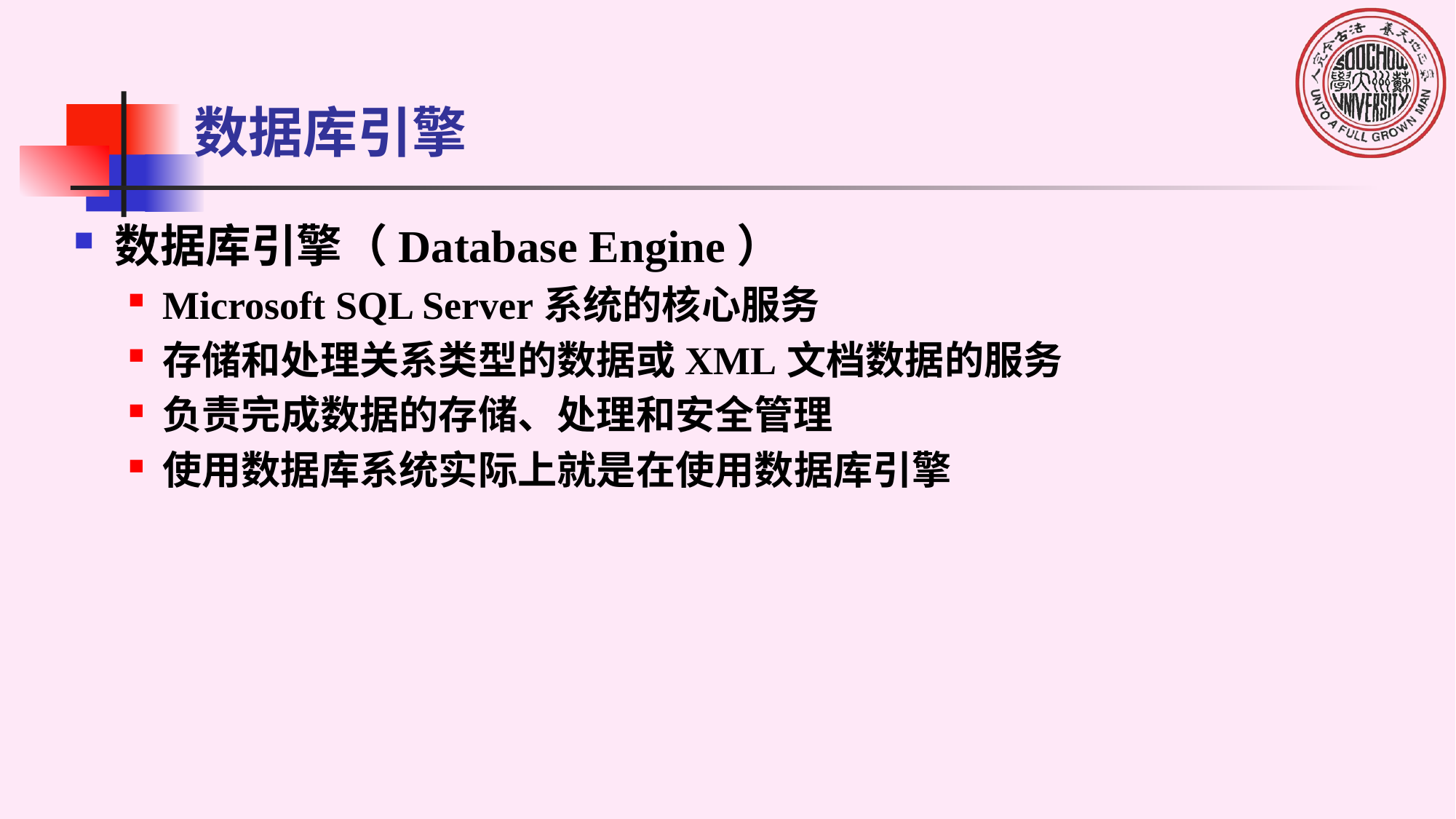

# 数据库引擎
数据库引擎（Database Engine）
Microsoft SQL Server系统的核心服务
存储和处理关系类型的数据或XML文档数据的服务
负责完成数据的存储、处理和安全管理
使用数据库系统实际上就是在使用数据库引擎